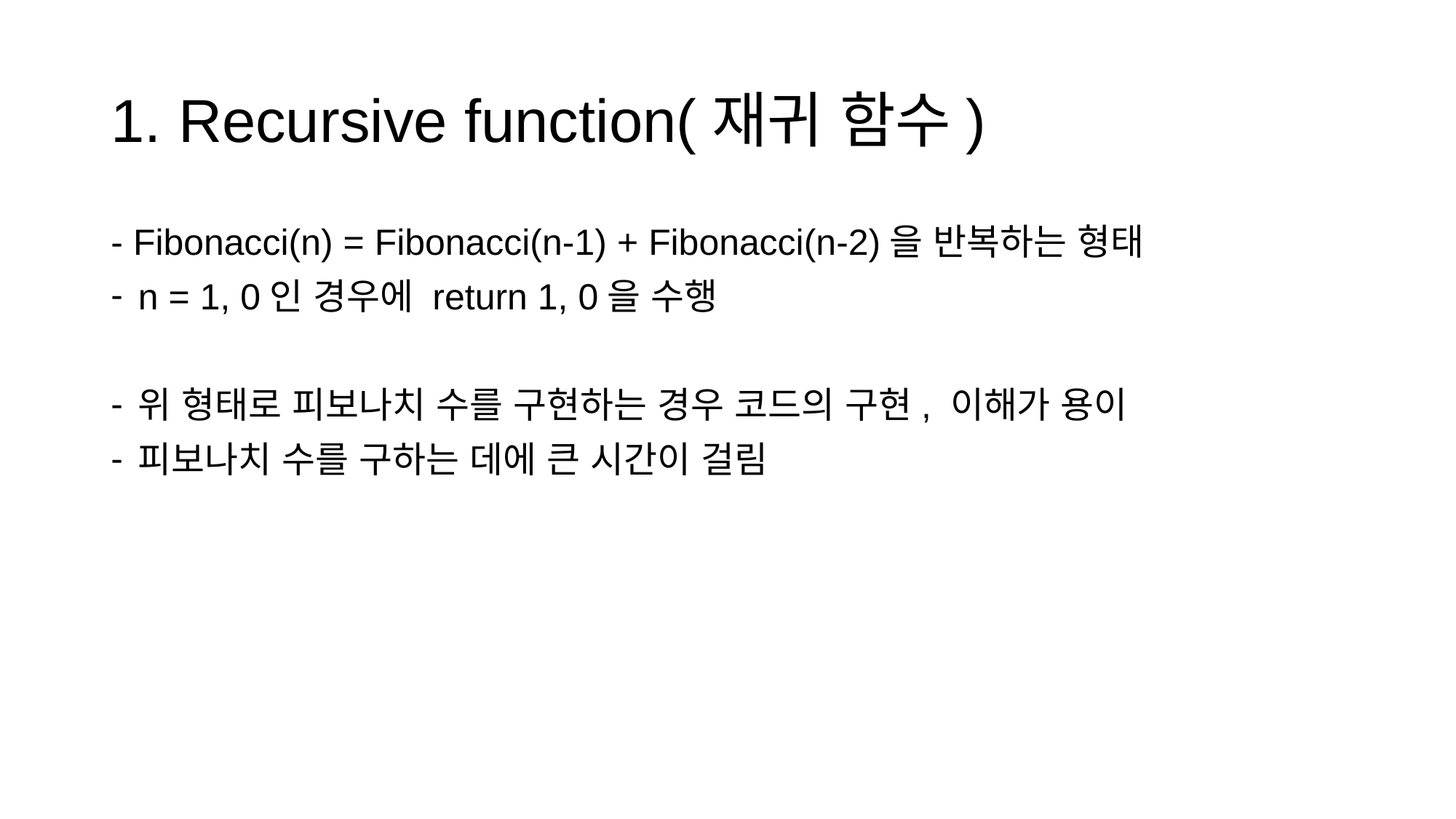

# 1. Recursive function(재귀 함수)
- Fibonacci(n) = Fibonacci(n-1) + Fibonacci(n-2)을 반복하는 형태
n = 1, 0인 경우에 return 1, 0을 수행

위 형태로 피보나치 수를 구현하는 경우 코드의 구현, 이해가 용이
피보나치 수를 구하는 데에 큰 시간이 걸림